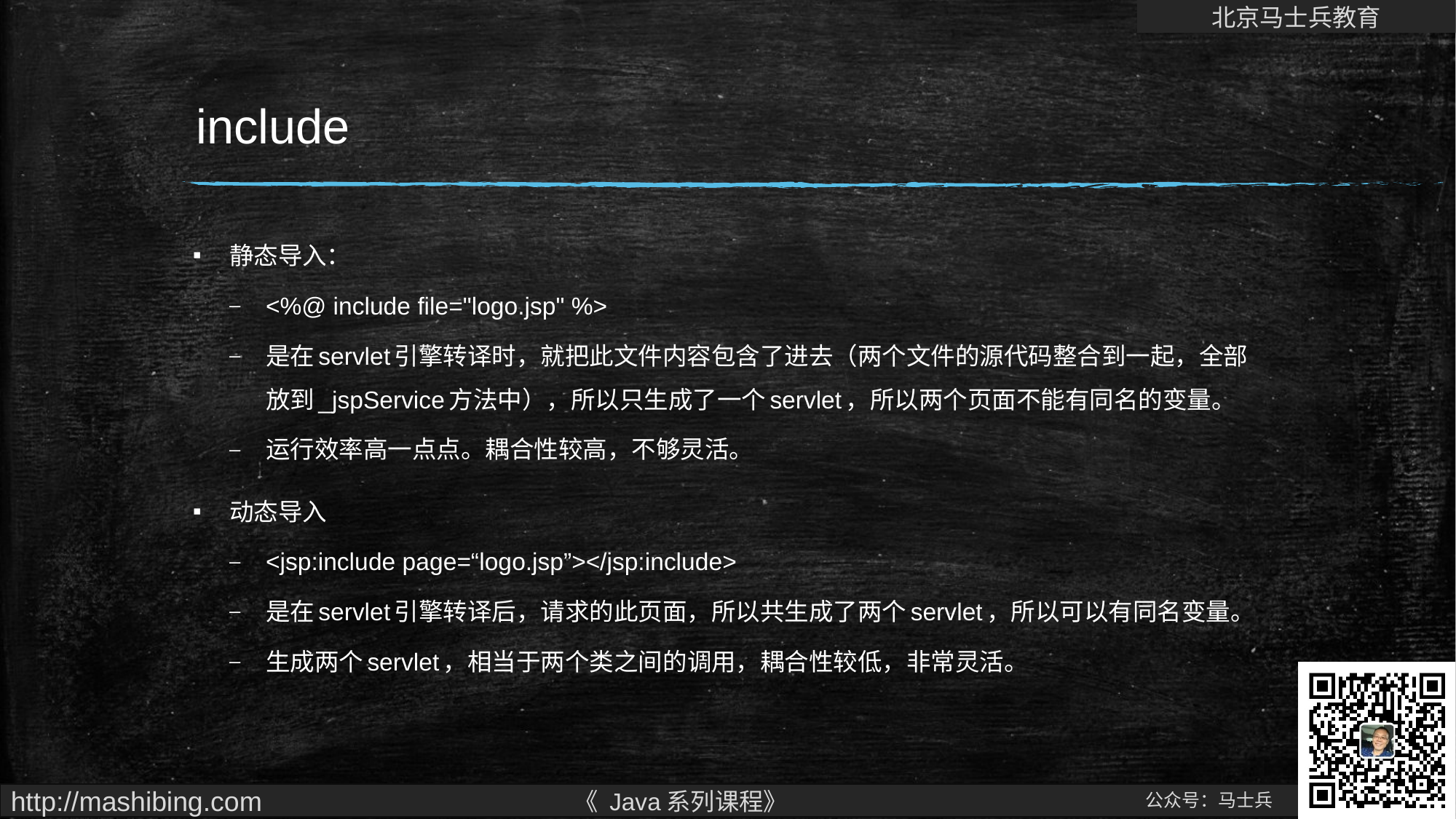

# include
静态导入：
<%@ include file="logo.jsp" %>
是在servlet引擎转译时，就把此文件内容包含了进去（两个文件的源代码整合到一起，全部放到_jspService方法中），所以只生成了一个servlet，所以两个页面不能有同名的变量。
运行效率高一点点。耦合性较高，不够灵活。
动态导入
<jsp:include page=“logo.jsp”></jsp:include>
是在servlet引擎转译后，请求的此页面，所以共生成了两个servlet，所以可以有同名变量。
生成两个servlet，相当于两个类之间的调用，耦合性较低，非常灵活。